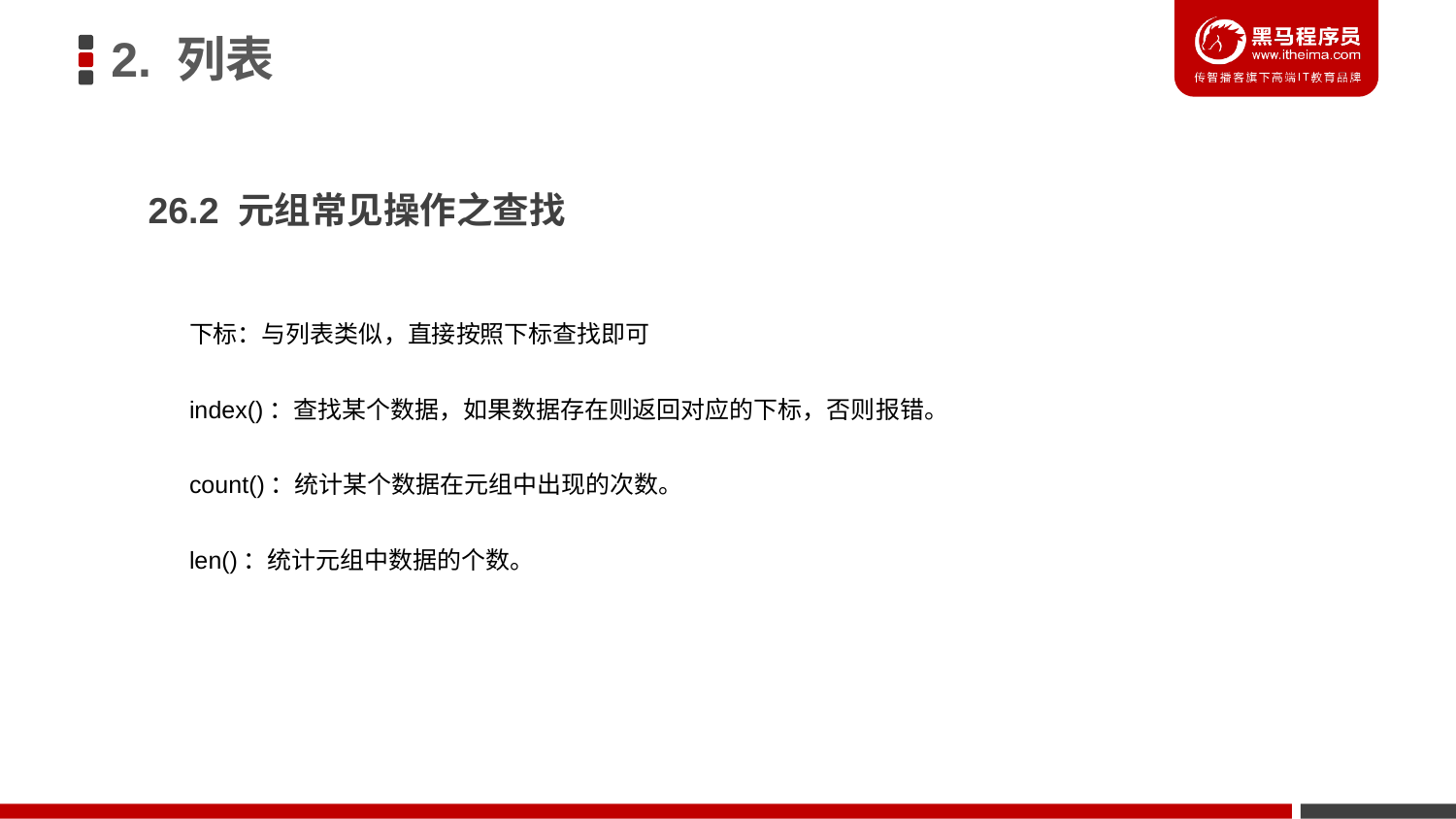

2. 列表
26.2 元组常见操作之查找
下标：与列表类似，直接按照下标查找即可

index()：查找某个数据，如果数据存在则返回对应的下标，否则报错。

count()：统计某个数据在元组中出现的次数。

len()：统计元组中数据的个数。